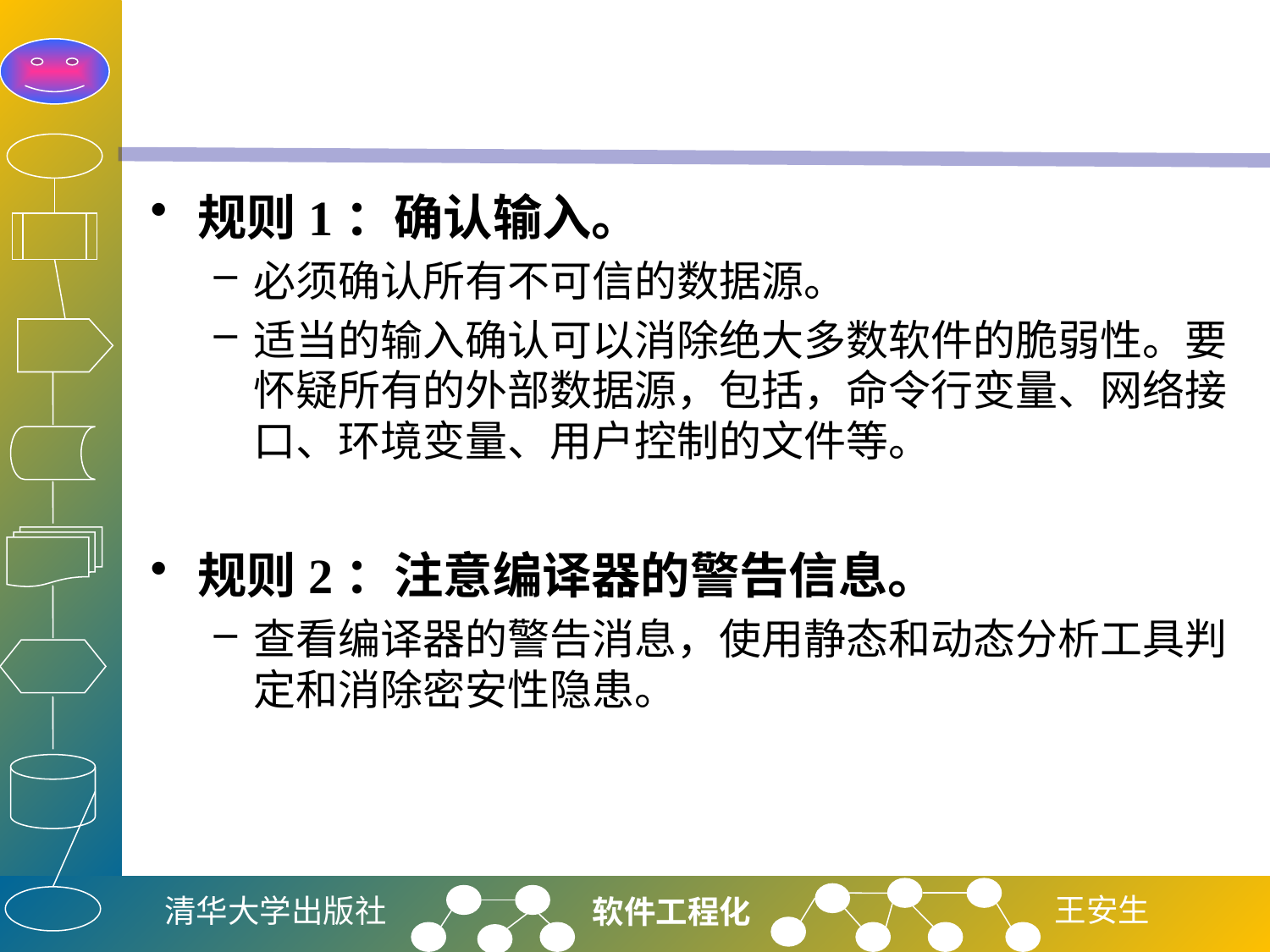

#
规则1：确认输入。
必须确认所有不可信的数据源。
适当的输入确认可以消除绝大多数软件的脆弱性。要怀疑所有的外部数据源，包括，命令行变量、网络接口、环境变量、用户控制的文件等。

规则2：注意编译器的警告信息。
查看编译器的警告消息，使用静态和动态分析工具判定和消除密安性隐患。